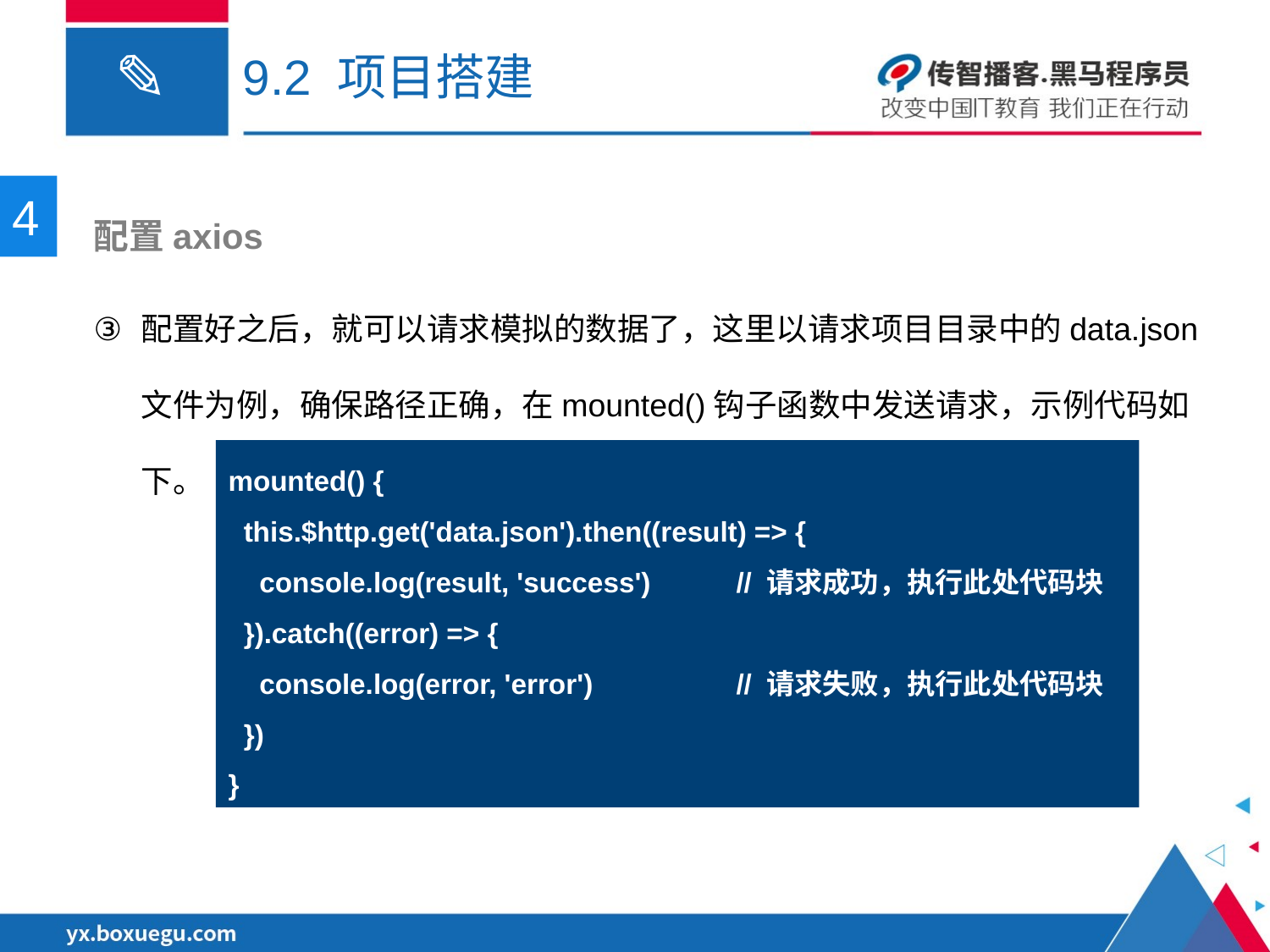

# 9.2 项目搭建

4
  配置axios
配置好之后，就可以请求模拟的数据了，这里以请求项目目录中的data.json文件为例，确保路径正确，在mounted()钩子函数中发送请求，示例代码如下。
mounted() {
  this.$http.get('data.json').then((result) => {
    console.log(result, 'success')	// 请求成功，执行此处代码块
  }).catch((error) => {
    console.log(error, 'error')    	// 请求失败，执行此处代码块
  })
}